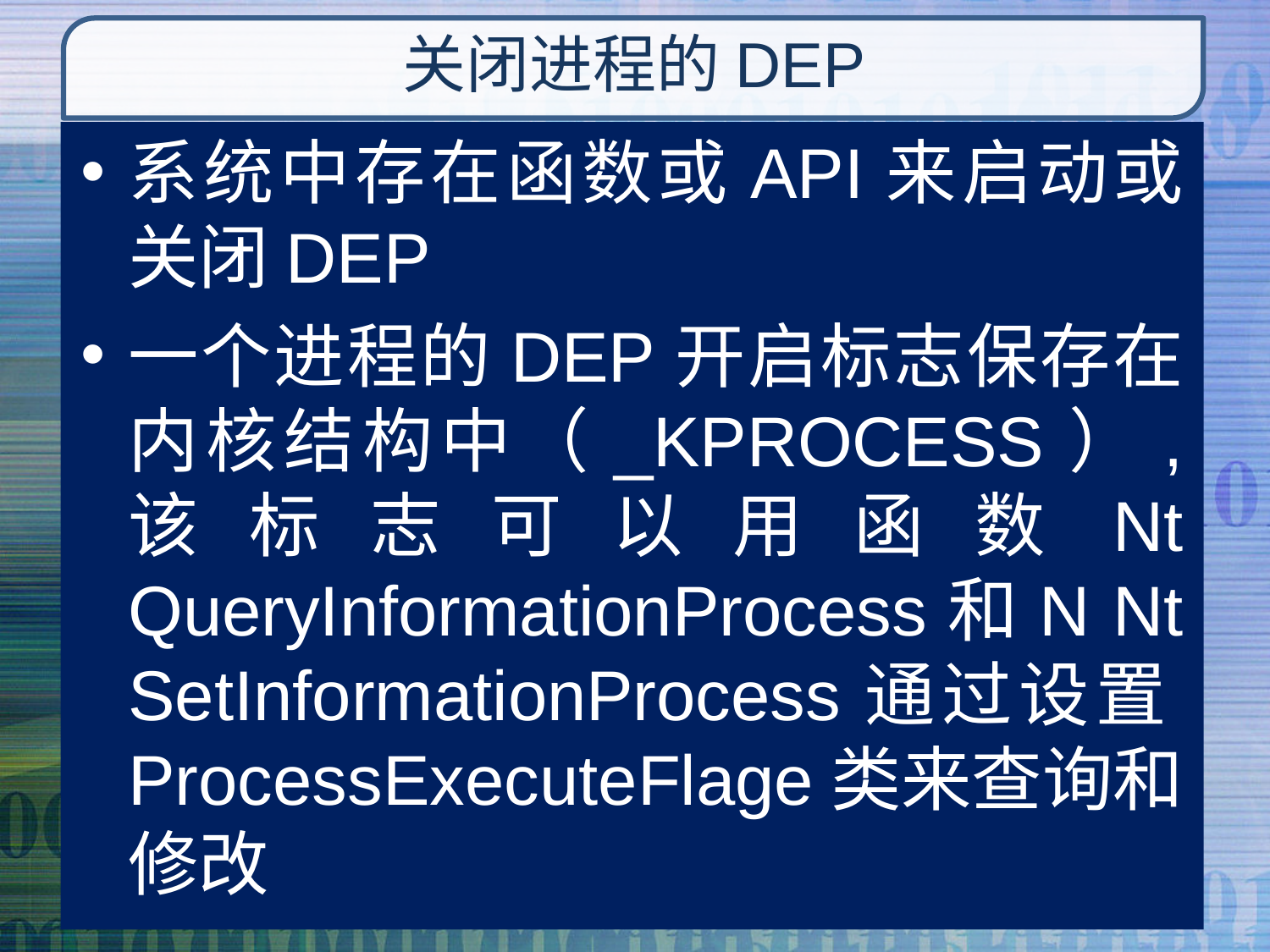

# 关闭进程的DEP
系统中存在函数或API来启动或关闭DEP
一个进程的DEP开启标志保存在内核结构中（_KPROCESS）, 该标志可以用函数Nt QueryInformationProcess和N Nt SetInformationProcess通过设置ProcessExecuteFlage类来查询和修改